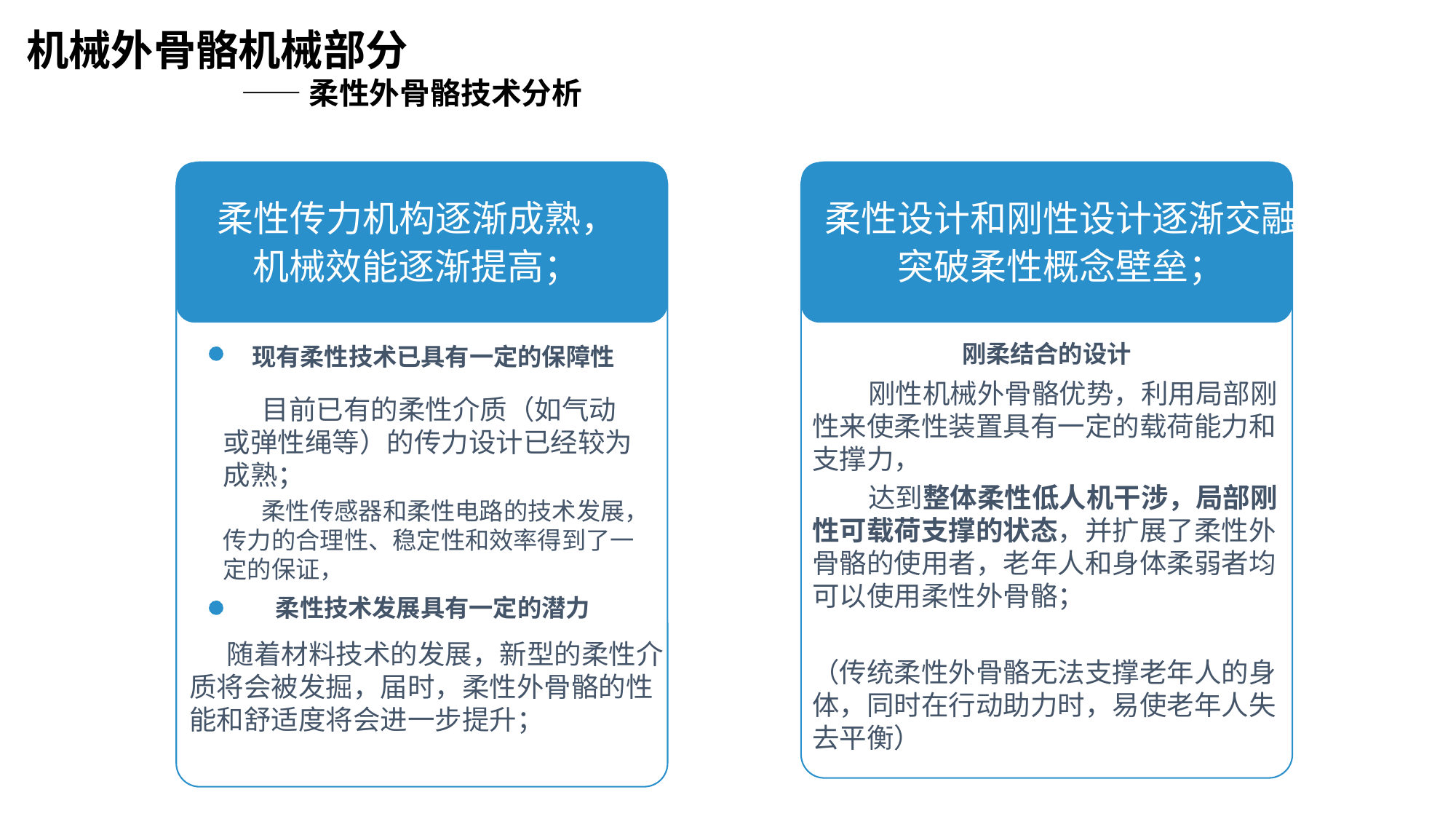

机械外骨骼机械部分
——柔性外骨骼技术分析

柔性传力机构逐渐成熟，
机械效能逐渐提高；
柔性设计和刚性设计逐渐交融，突破柔性概念壁垒；
刚柔结合的设计
现有柔性技术已具有一定的保障性

        刚性机械外骨骼优势，利用局部刚性来使柔性装置具有一定的载荷能力和支撑力，
        达到整体柔性低人机干涉，局部刚性可载荷支撑的状态，并扩展了柔性外骨骼的使用者，老年人和身体柔弱者均可以使用柔性外骨骼；

（传统柔性外骨骼无法支撑老年人的身体，同时在行动助力时，易使老年人失去平衡）
      目前已有的柔性介质（如气动或弹性绳等）的传力设计已经较为成熟；
      柔性传感器和柔性电路的技术发展，传力的合理性、稳定性和效率得到了一定的保证，
柔性技术发展具有一定的潜力

     随着材料技术的发展，新型的柔性介质将会被发掘，届时，柔性外骨骼的性能和舒适度将会进一步提升；